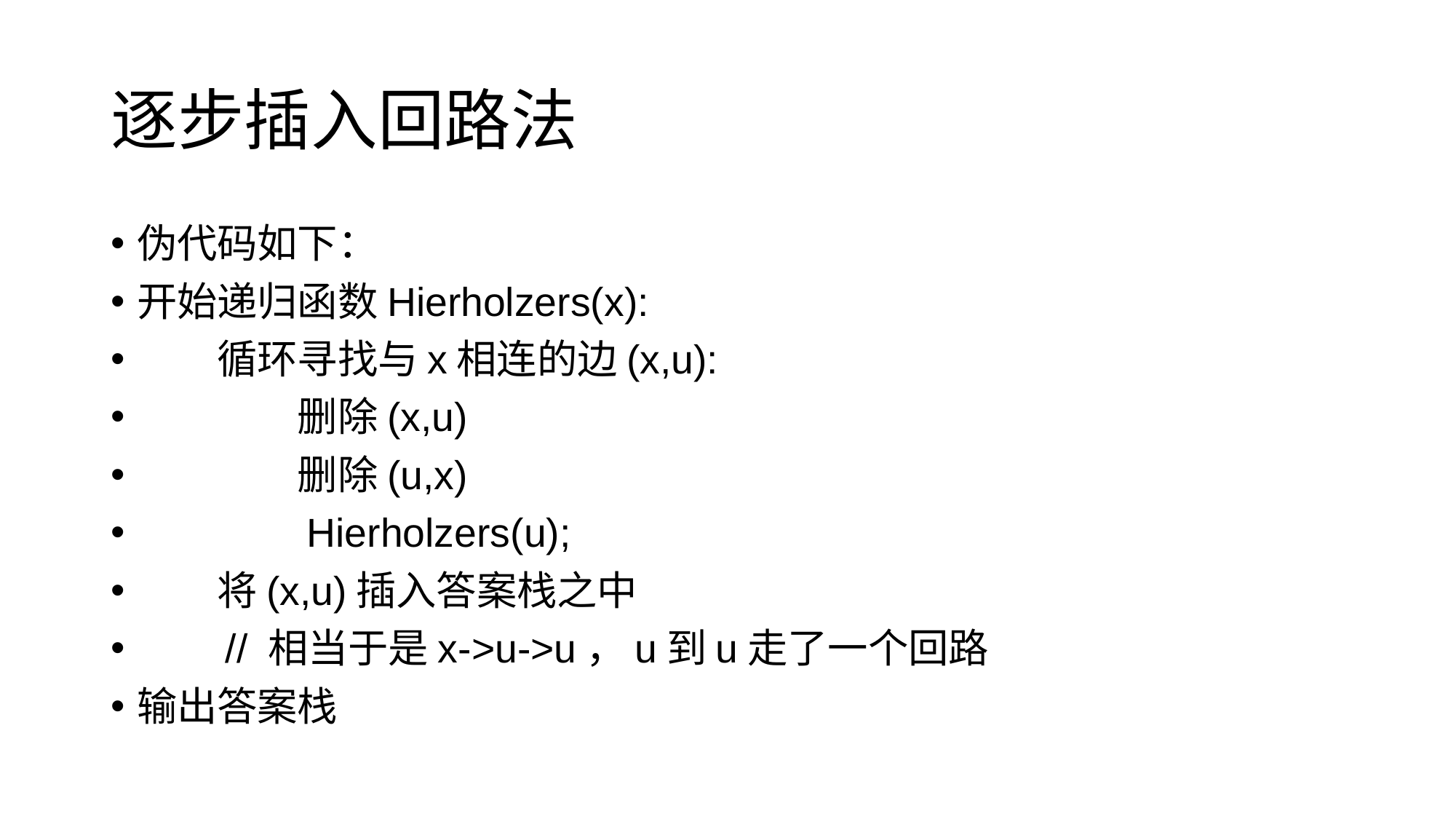

# 逐步插入回路法
伪代码如下：
开始递归函数Hierholzers(x):
　　循环寻找与x相连的边(x,u):
　　　　删除(x,u)
　　　　删除(u,x)
　　　　Hierholzers(u);
　　将(x,u)插入答案栈之中
        // 相当于是x->u->u，u到u走了一个回路
输出答案栈